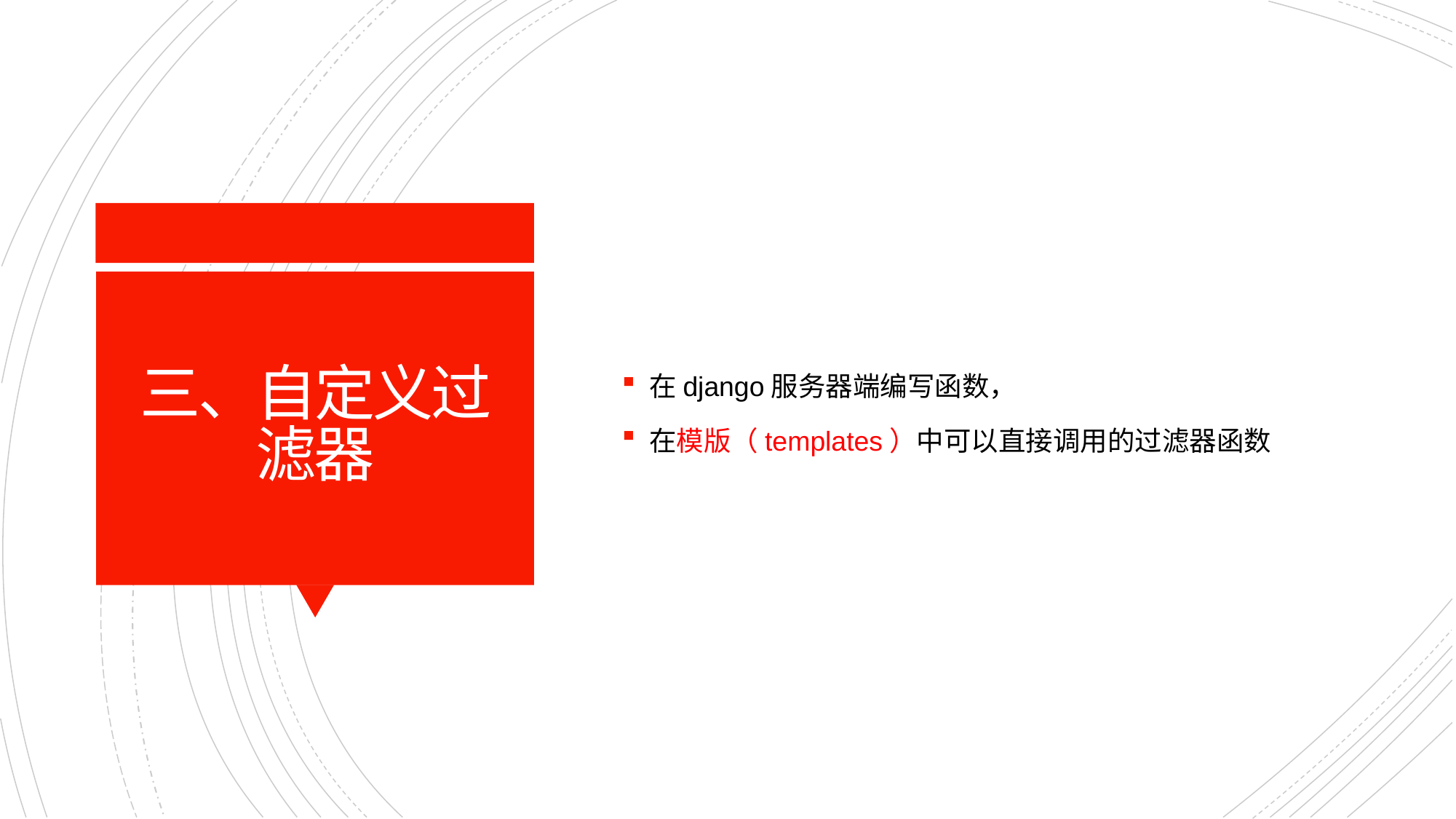

在django服务器端编写函数，
在模版（templates）中可以直接调用的过滤器函数
# 三、自定义过滤器